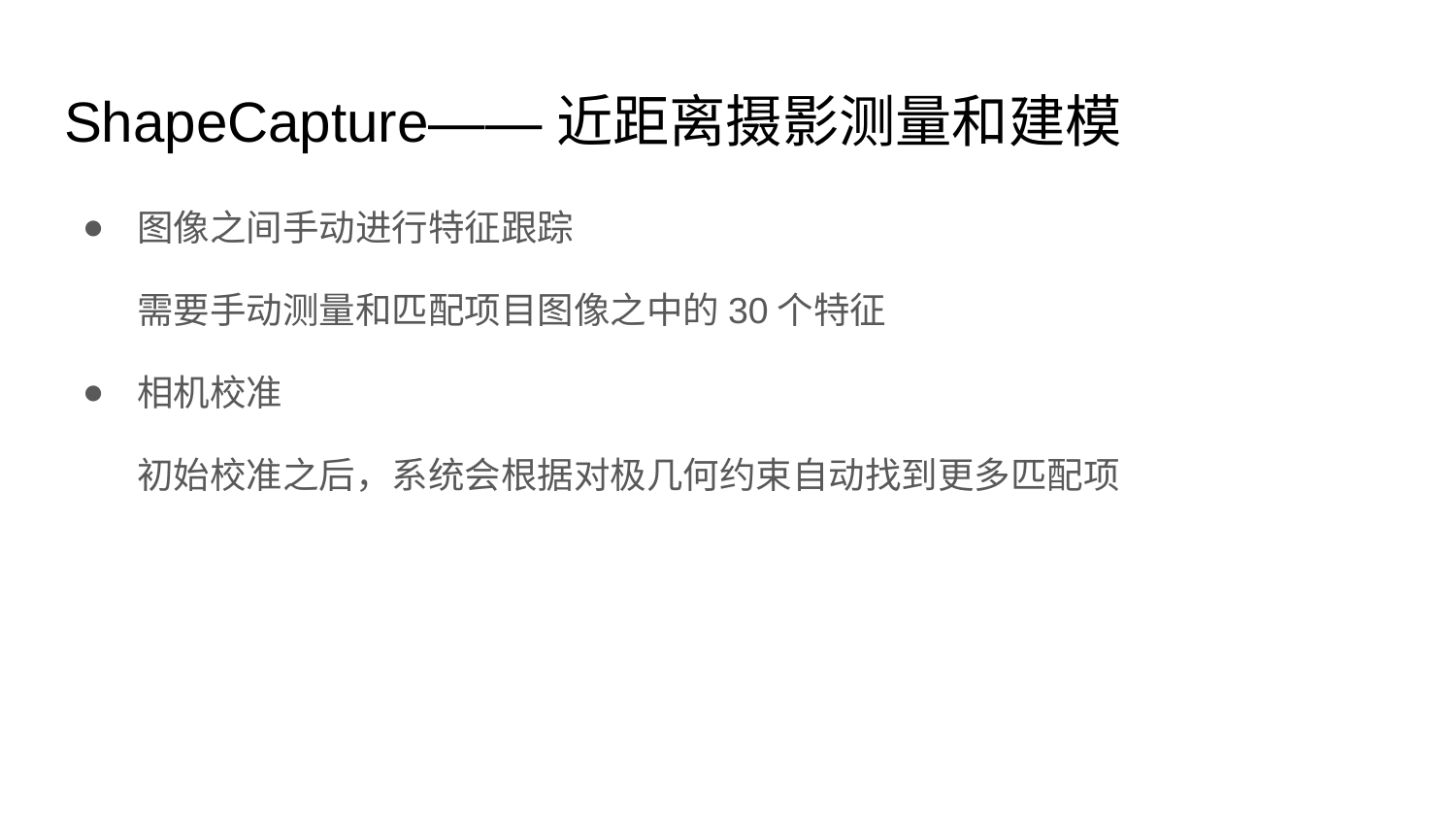

# ShapeCapture——近距离摄影测量和建模
图像之间手动进行特征跟踪
需要手动测量和匹配项目图像之中的30个特征
相机校准
初始校准之后，系统会根据对极几何约束自动找到更多匹配项